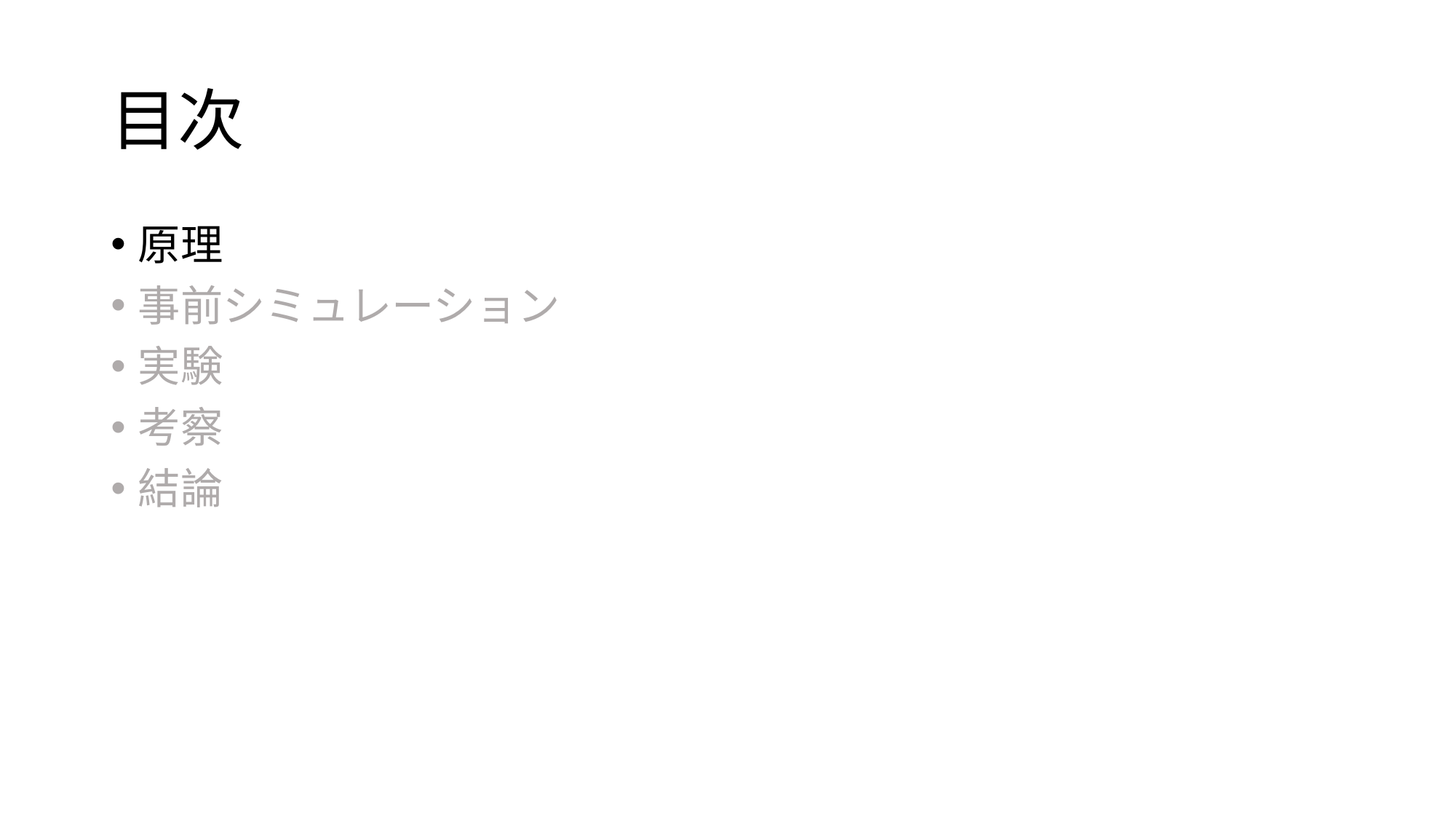

# 目次
原理
事前シミュレーション
実験
考察
結論